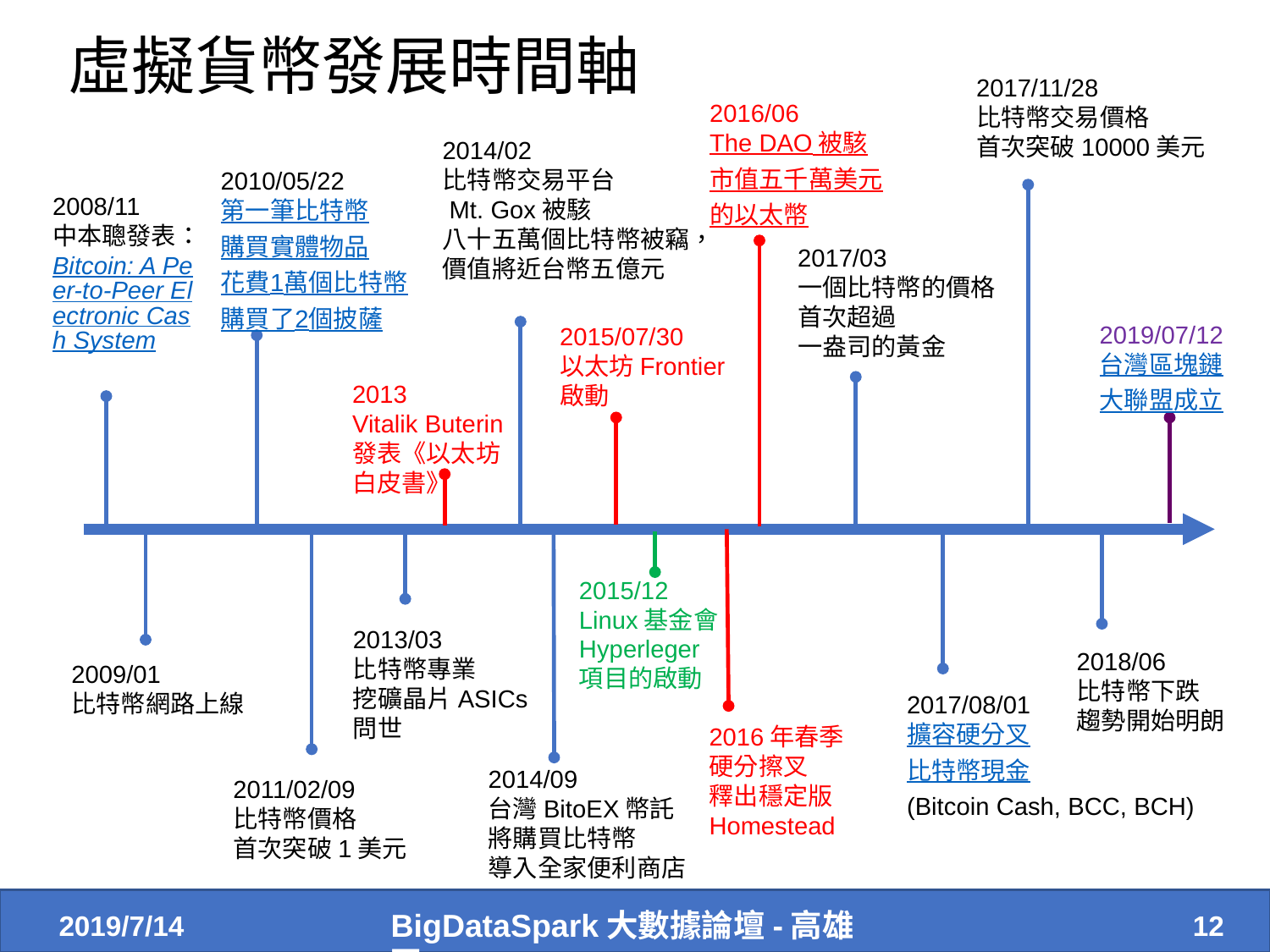

虛擬貨幣發展時間軸
2017/11/28
比特幣交易價格
首次突破10000美元
2016/06
The DAO 被駭
市值五千萬美元
的以太幣
2014/02
比特幣交易平台
 Mt. Gox被駭
八十五萬個比特幣被竊，
價值將近台幣五億元
2010/05/22
第一筆比特幣
購買實體物品
花費1萬個比特幣
購買了2個披薩
2008/11
中本聰發表：
Bitcoin: A Peer-to-Peer Electronic Cash System
2017/03
一個比特幣的價格
首次超過
一盎司的黃金
2019/07/12
台灣區塊鏈
大聯盟成立
2015/07/30
以太坊Frontier
啟動
2013
Vitalik Buterin
發表《以太坊
白皮書》
2015/12
Linux基金會
Hyperleger
項目的啟動
2013/03
比特幣專業
挖礦晶片ASICs
問世
2018/06
比特幣下跌
趨勢開始明朗

2009/01
比特幣網路上線
2017/08/01
擴容硬分叉
比特幣現金
(Bitcoin Cash, BCC, BCH)
2016年春季
硬分擦叉
釋出穩定版
Homestead
2014/09
台灣BitoEX幣託
將購買比特幣
導入全家便利商店
2011/02/09
比特幣價格
首次突破1美元
12
2019/7/14